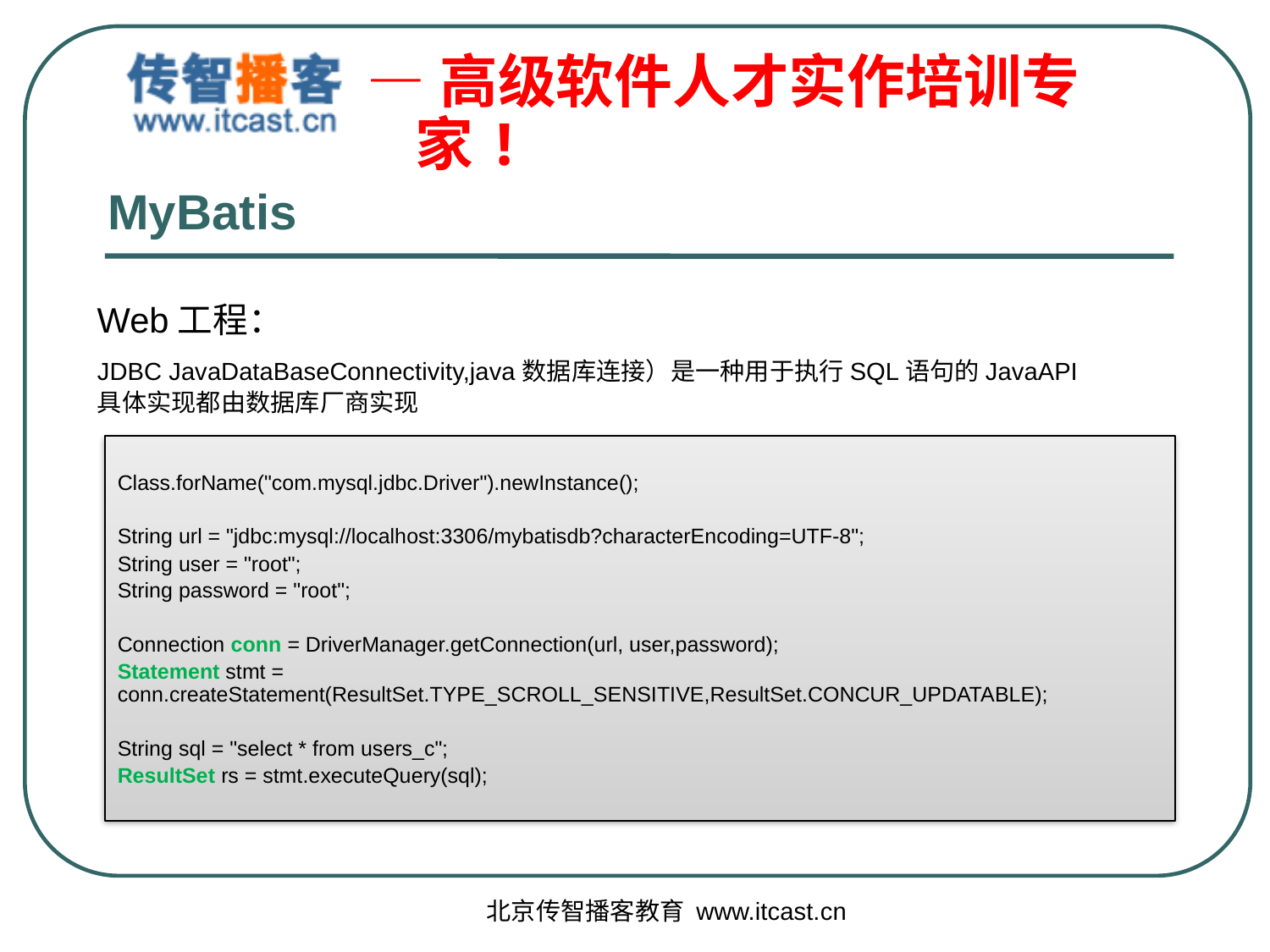

# MyBatis
Web工程：
JDBC JavaDataBaseConnectivity,java数据库连接）是一种用于执行SQL语句的JavaAPI
具体实现都由数据库厂商实现

Class.forName("com.mysql.jdbc.Driver").newInstance();

String url = "jdbc:mysql://localhost:3306/mybatisdb?characterEncoding=UTF-8";
String user = "root";
String password = "root";

Connection conn = DriverManager.getConnection(url, user,password);
Statement stmt = conn.createStatement(ResultSet.TYPE_SCROLL_SENSITIVE,ResultSet.CONCUR_UPDATABLE);

String sql = "select * from users_c";
ResultSet rs = stmt.executeQuery(sql);

北京传智播客教育 www.itcast.cn